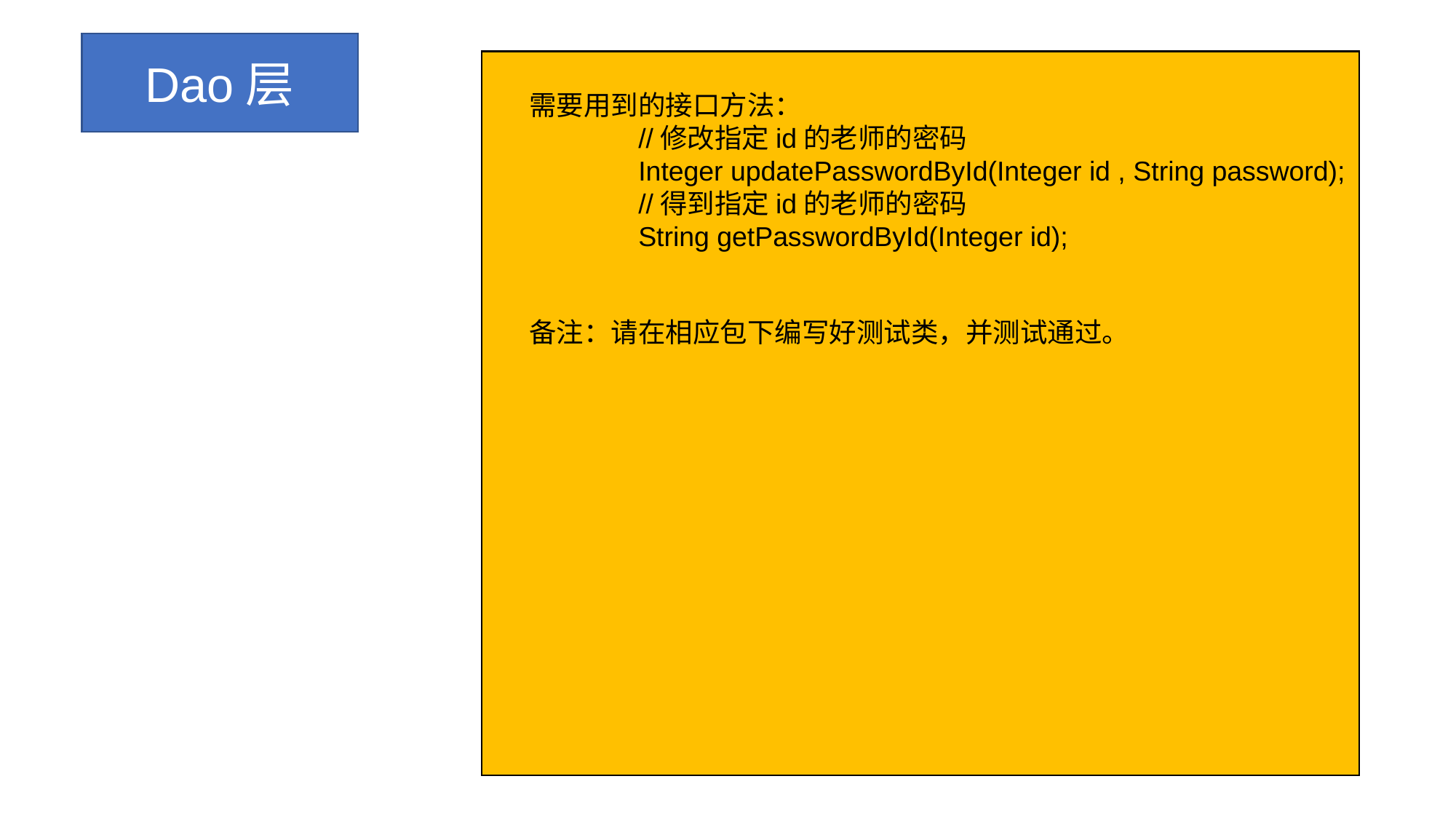

Dao层

需要用到的接口方法：
	//修改指定id的老师的密码
	Integer updatePasswordById(Integer id , String password);
	//得到指定id的老师的密码
	String getPasswordById(Integer id);
备注：请在相应包下编写好测试类，并测试通过。